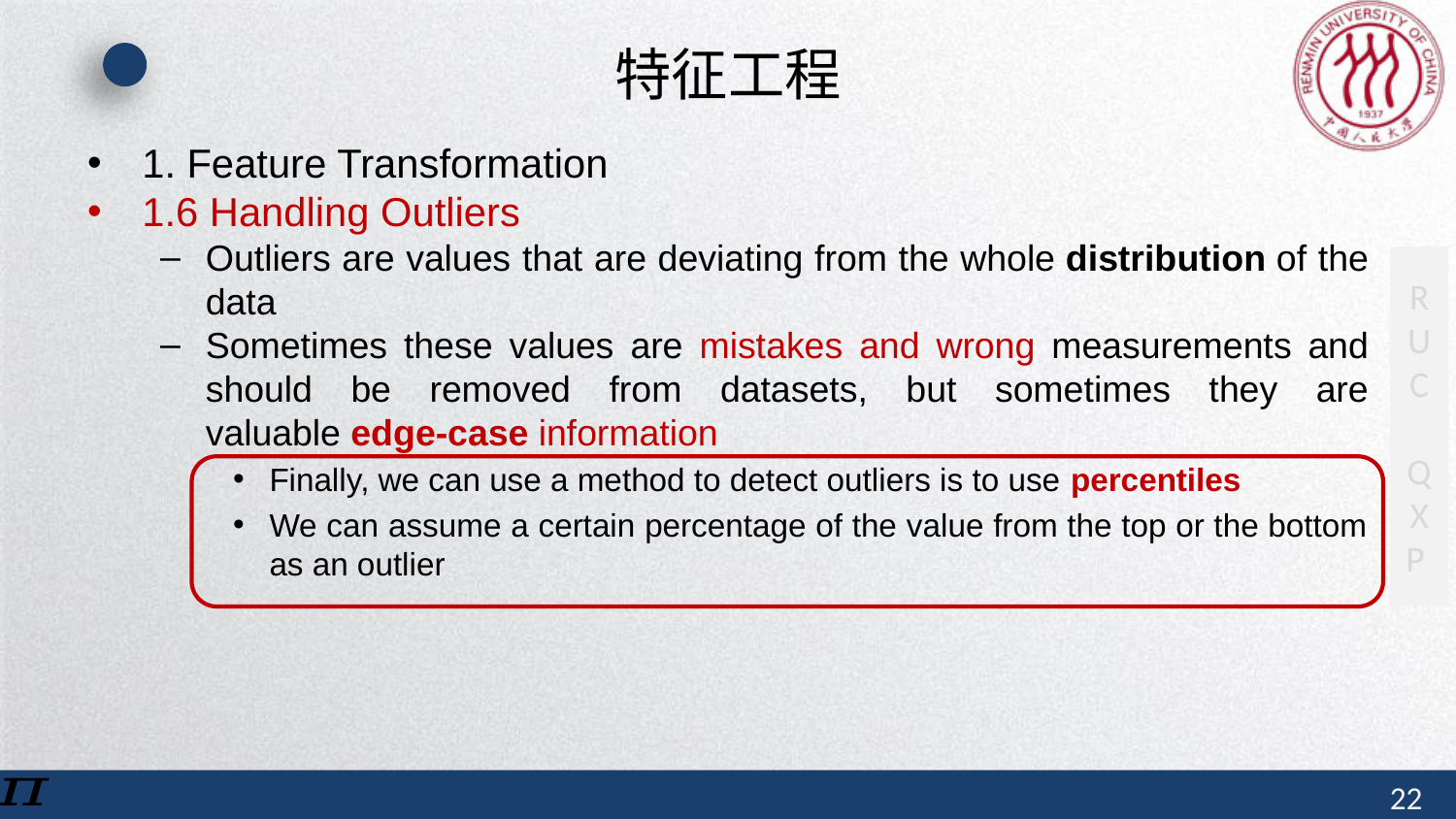

# 特征工程
1. Feature Transformation
1.6 Handling Outliers
Outliers are values that are deviating from the whole distribution of the data
Sometimes these values are mistakes and wrong measurements and should be removed from datasets, but sometimes they are valuable edge-case information
Finally, we can use a method to detect outliers is to use percentiles
We can assume a certain percentage of the value from the top or the bottom as an outlier